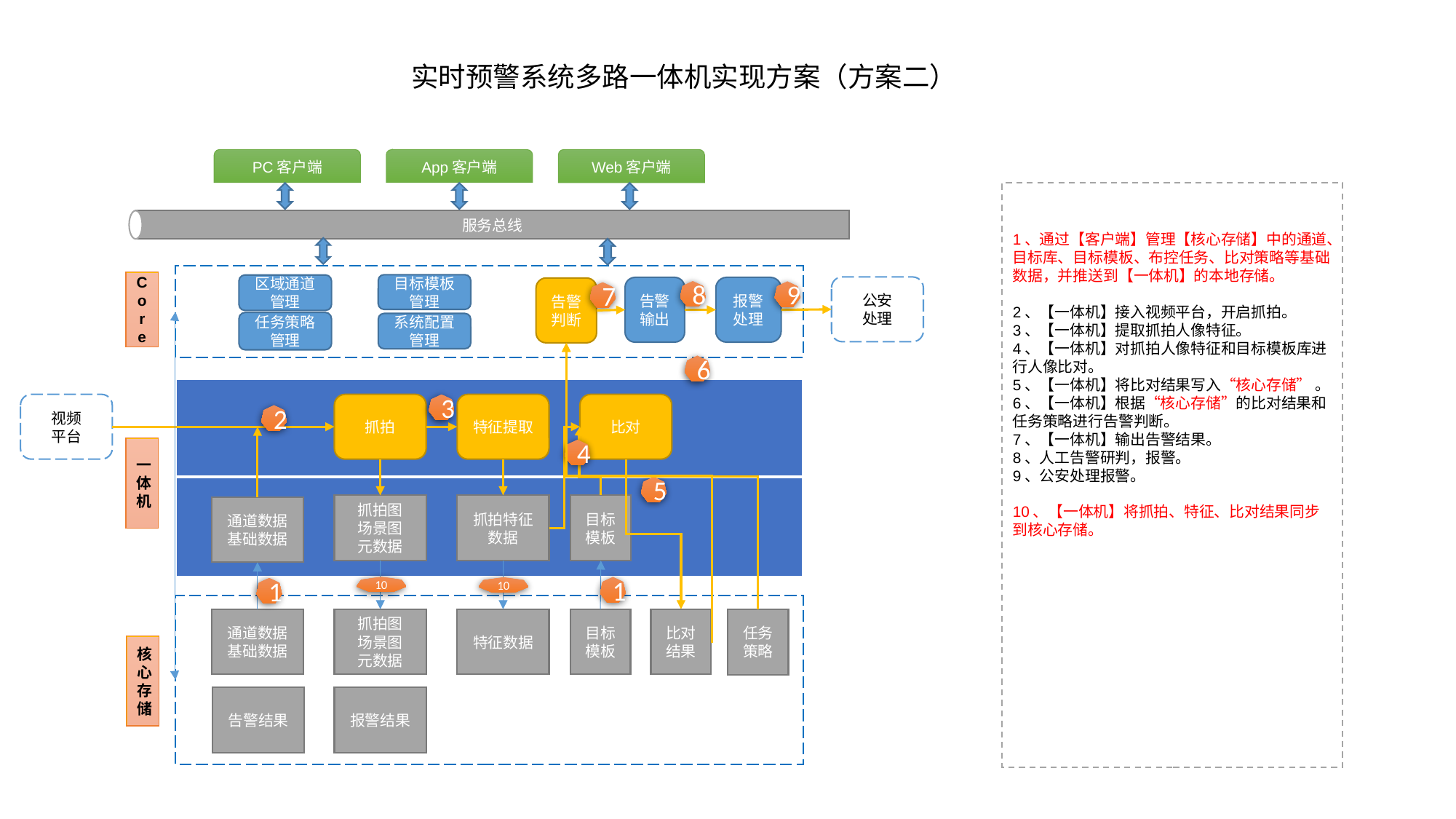

实时预警系统多路一体机实现方案（方案二）
Web客户端
PC客户端
App客户端

1、通过【客户端】管理【核心存储】中的通道、目标库、目标模板、布控任务、比对策略等基础数据，并推送到【一体机】的本地存储。

2、【一体机】接入视频平台，开启抓拍。
3、【一体机】提取抓拍人像特征。
4、【一体机】对抓拍人像特征和目标模板库进行人像比对。
5、【一体机】将比对结果写入“核心存储” 。
6、【一体机】根据“核心存储”的比对结果和任务策略进行告警判断。
7、【一体机】输出告警结果。
8、人工告警研判，报警。
9、公安处理报警。

10、【一体机】将抓拍、特征、比对结果同步到核心存储。

服务总线

Core
目标模板管理
区域通道管理
公安
处理
告警输出
报警处理
告警判断
8
9
7
任务策略管理
系统配置管理
6

视频
平台
3
抓拍
特征提取
比对
2
一体机
4
5

抓拍图
场景图
元数据
抓拍特征数据
目标模板
通道数据
基础数据
10
1
10
1

任务
策略
通道数据
基础数据
抓拍图
场景图
元数据
特征数据
目标模板
比对
结果
核心
存储
告警结果
报警结果